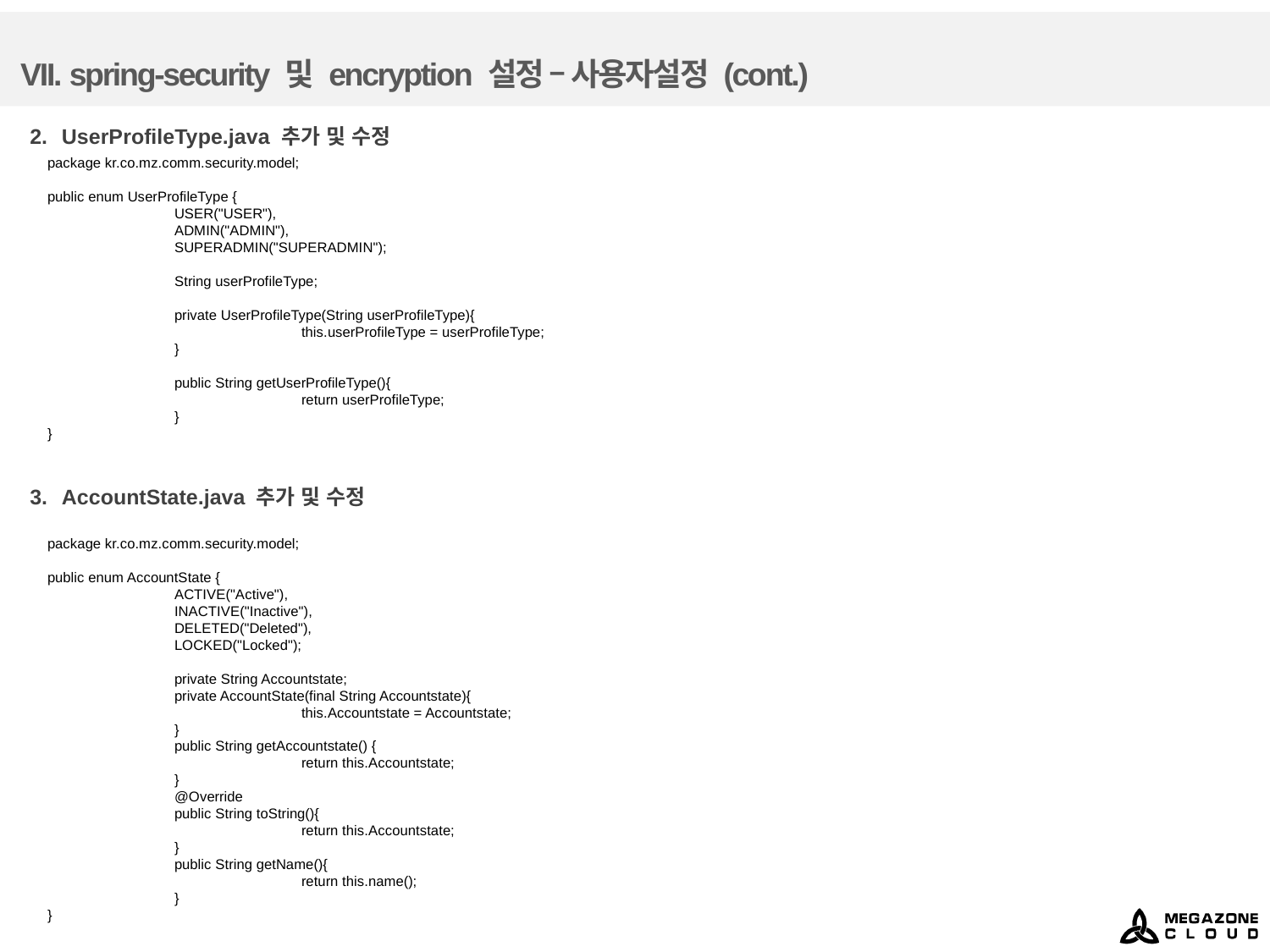

# VII. spring-security 및 encryption 설정 – 사용자설정 (cont.)
UserProfileType.java 추가 및 수정

package kr.co.mz.comm.security.model;

public enum UserProfileType {
	USER("USER"),
	ADMIN("ADMIN"),
	SUPERADMIN("SUPERADMIN");

	String userProfileType;

	private UserProfileType(String userProfileType){
		this.userProfileType = userProfileType;
	}

	public String getUserProfileType(){
		return userProfileType;
	}
}
AccountState.java 추가 및 수정

package kr.co.mz.comm.security.model;

public enum AccountState {
	ACTIVE("Active"),
	INACTIVE("Inactive"),
	DELETED("Deleted"),
	LOCKED("Locked");

	private String Accountstate;
	private AccountState(final String Accountstate){
		this.Accountstate = Accountstate;
	}
	public String getAccountstate() {
		return this.Accountstate;
	}
 	@Override
	public String toString(){
		return this.Accountstate;
	}
	public String getName(){
		return this.name();
	}
}